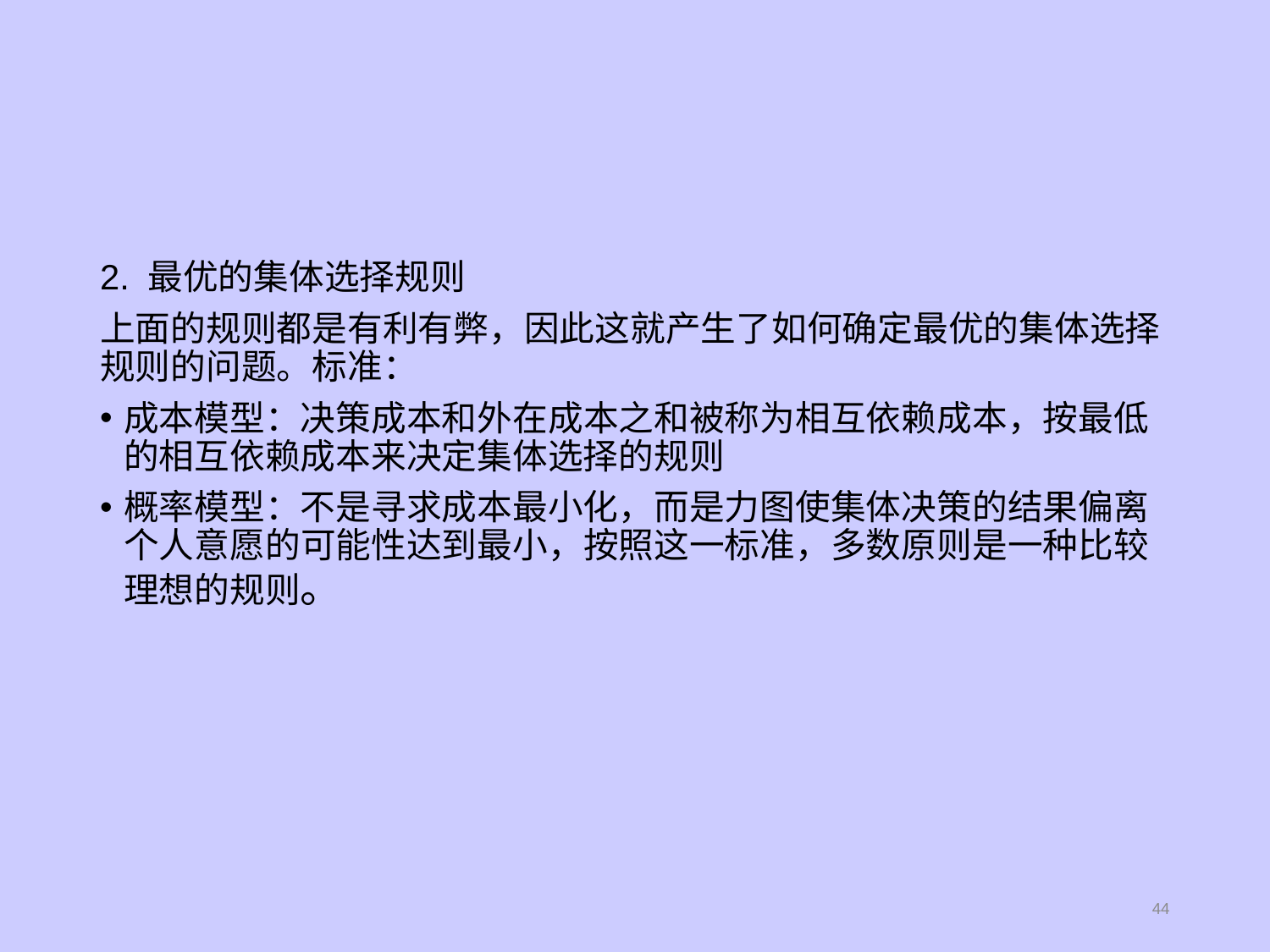

#
2. 最优的集体选择规则
上面的规则都是有利有弊，因此这就产生了如何确定最优的集体选择规则的问题。标准：
成本模型：决策成本和外在成本之和被称为相互依赖成本，按最低的相互依赖成本来决定集体选择的规则
概率模型：不是寻求成本最小化，而是力图使集体决策的结果偏离个人意愿的可能性达到最小，按照这一标准，多数原则是一种比较理想的规则。
44